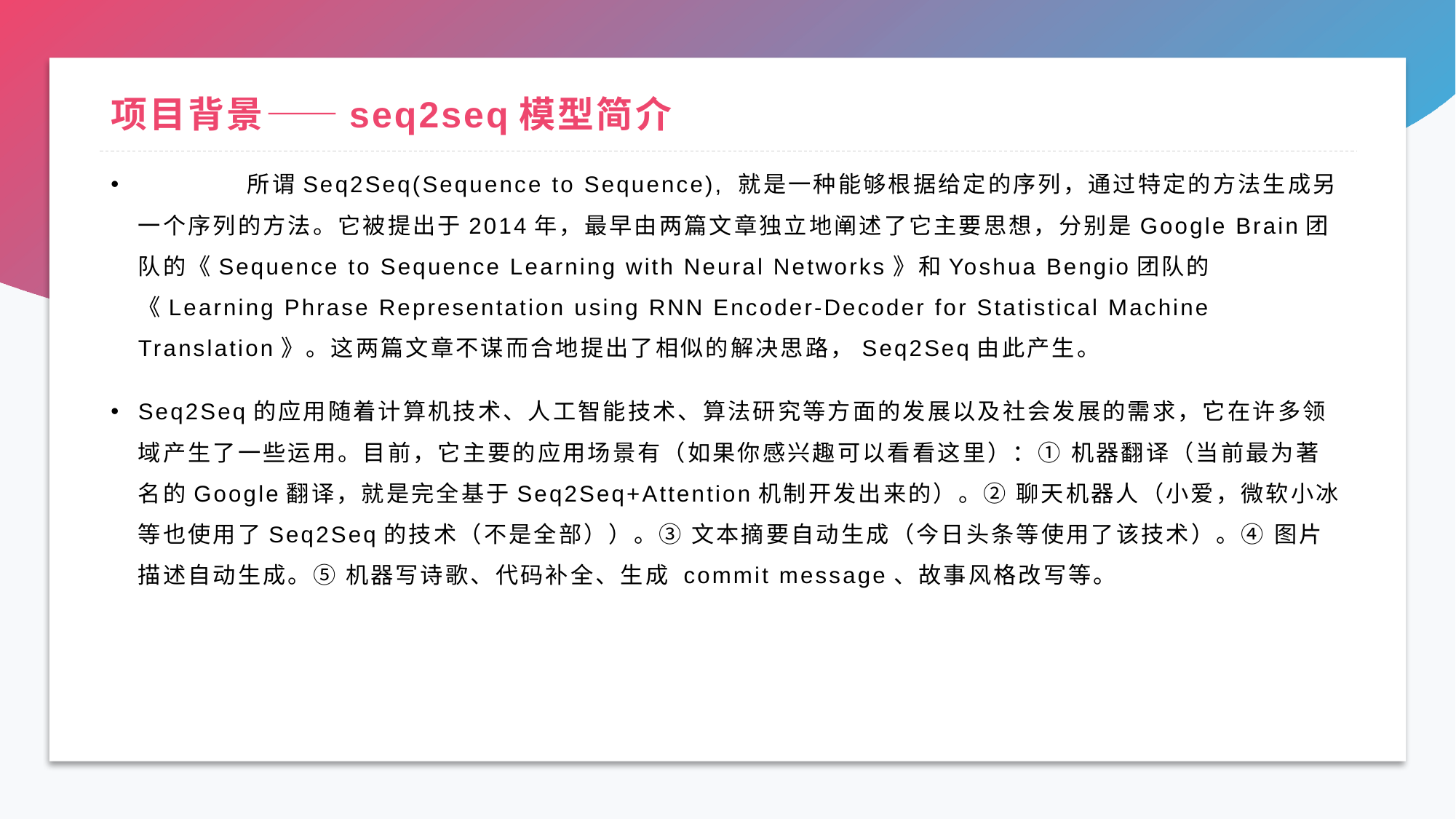

# 项目背景——seq2seq模型简介
 	所谓Seq2Seq(Sequence to Sequence), 就是一种能够根据给定的序列，通过特定的方法生成另一个序列的方法。它被提出于2014年，最早由两篇文章独立地阐述了它主要思想，分别是Google Brain团队的《Sequence to Sequence Learning with Neural Networks》和Yoshua Bengio团队的《Learning Phrase Representation using RNN Encoder-Decoder for Statistical Machine Translation》。这两篇文章不谋而合地提出了相似的解决思路，Seq2Seq由此产生。
Seq2Seq的应用随着计算机技术、人工智能技术、算法研究等方面的发展以及社会发展的需求，它在许多领域产生了一些运用。目前，它主要的应用场景有（如果你感兴趣可以看看这里）：① 机器翻译（当前最为著名的Google翻译，就是完全基于Seq2Seq+Attention机制开发出来的）。② 聊天机器人（小爱，微软小冰等也使用了Seq2Seq的技术（不是全部））。③ 文本摘要自动生成（今日头条等使用了该技术）。④ 图片描述自动生成。⑤ 机器写诗歌、代码补全、生成 commit message、故事风格改写等。